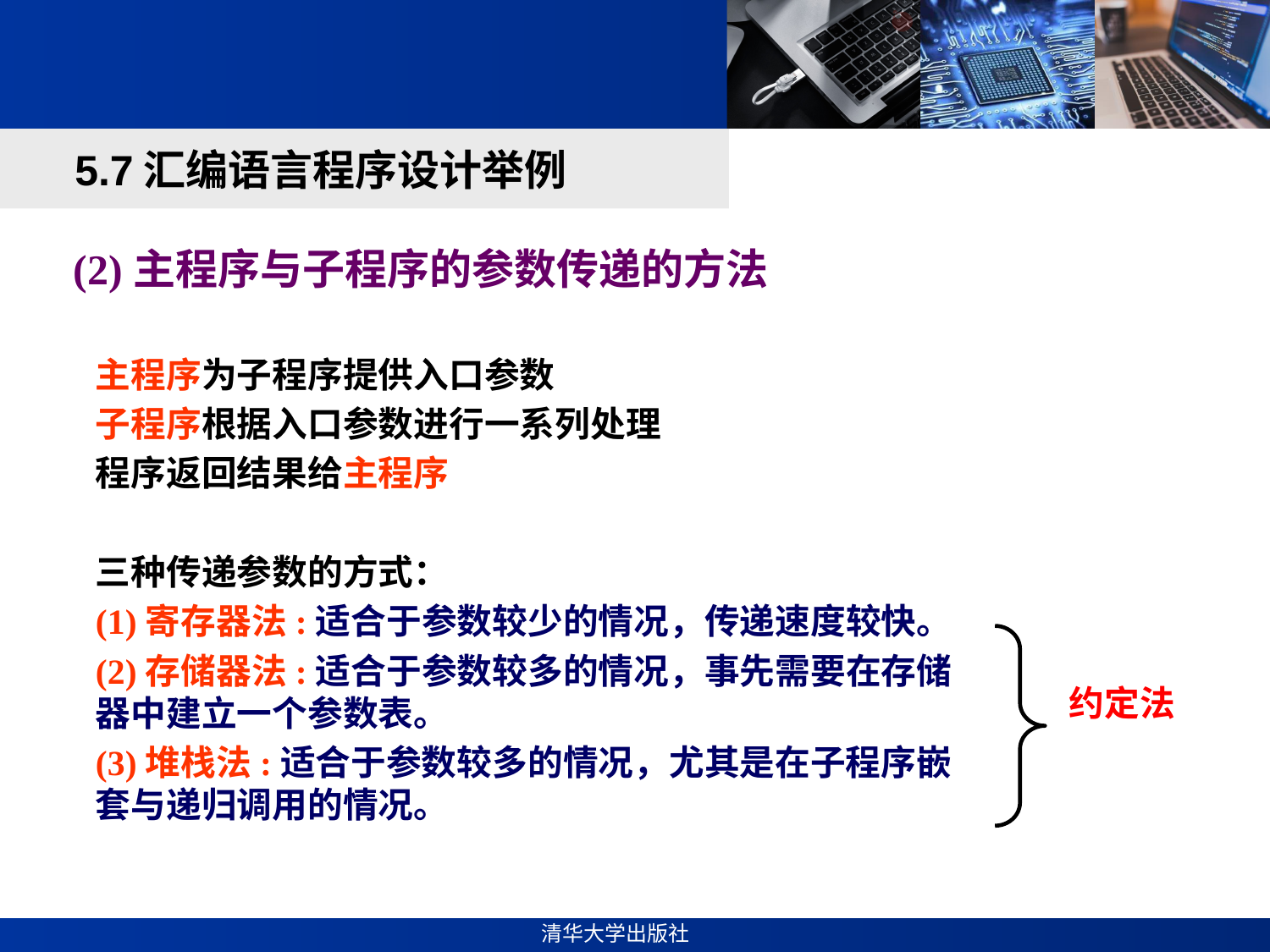

#
5.7汇编语言程序设计举例

(2)主程序与子程序的参数传递的方法
主程序为子程序提供入口参数
子程序根据入口参数进行一系列处理
程序返回结果给主程序

三种传递参数的方式：
(1)寄存器法:适合于参数较少的情况，传递速度较快。
(2)存储器法:适合于参数较多的情况，事先需要在存储器中建立一个参数表。
(3)堆栈法:适合于参数较多的情况，尤其是在子程序嵌套与递归调用的情况。

约定法